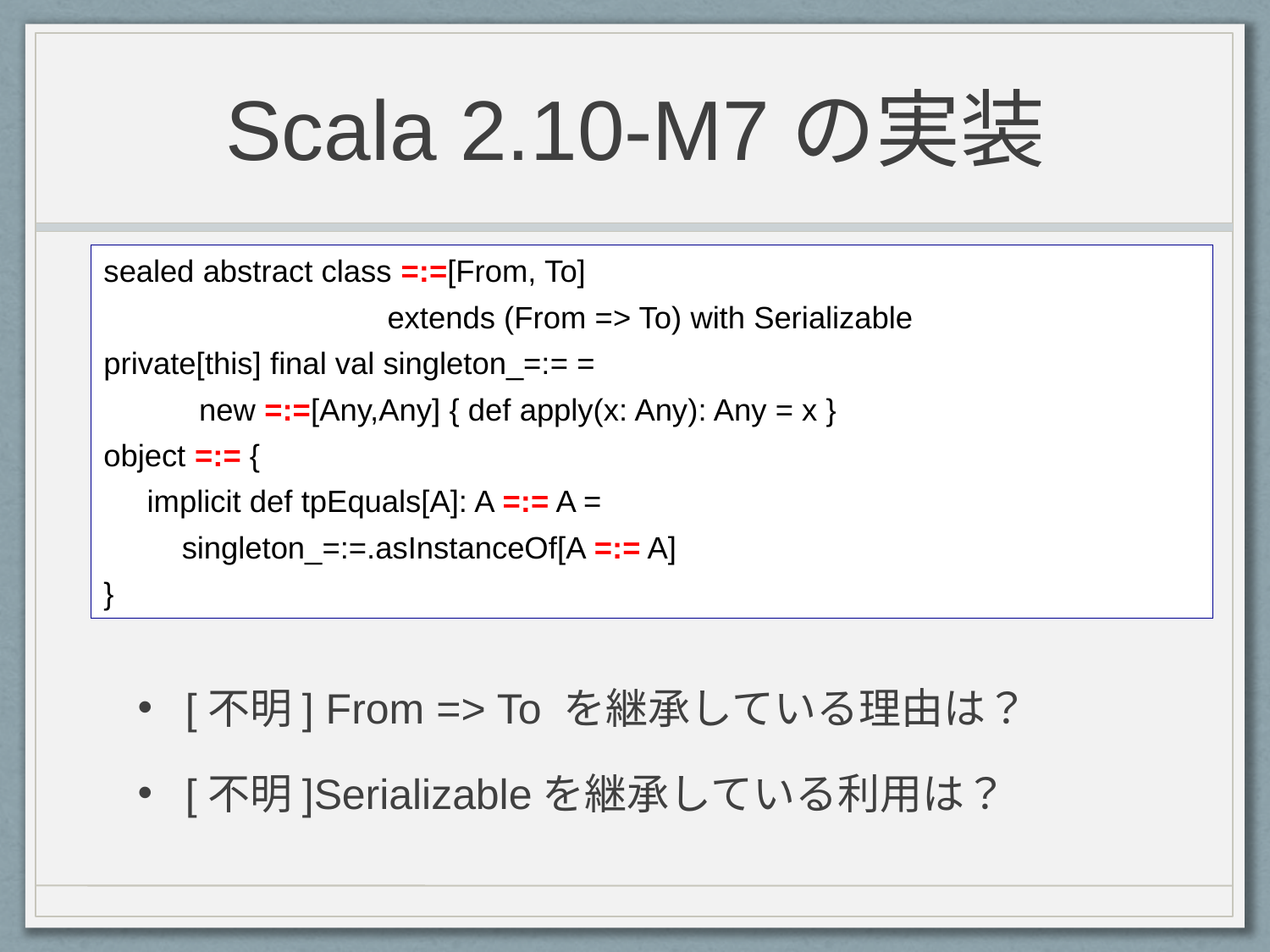

# Scala 2.10-M7の実装
sealed abstract class =:=[From, To]
　　　　　　　　　extends (From => To) with Serializable
private[this] final val singleton_=:= =
           new =:=[Any,Any] { def apply(x: Any): Any = x }
object =:= {
     implicit def tpEquals[A]: A =:= A =
         singleton_=:=.asInstanceOf[A =:= A]
}
[不明] From => To を継承している理由は？
[不明]Serializableを継承している利用は？